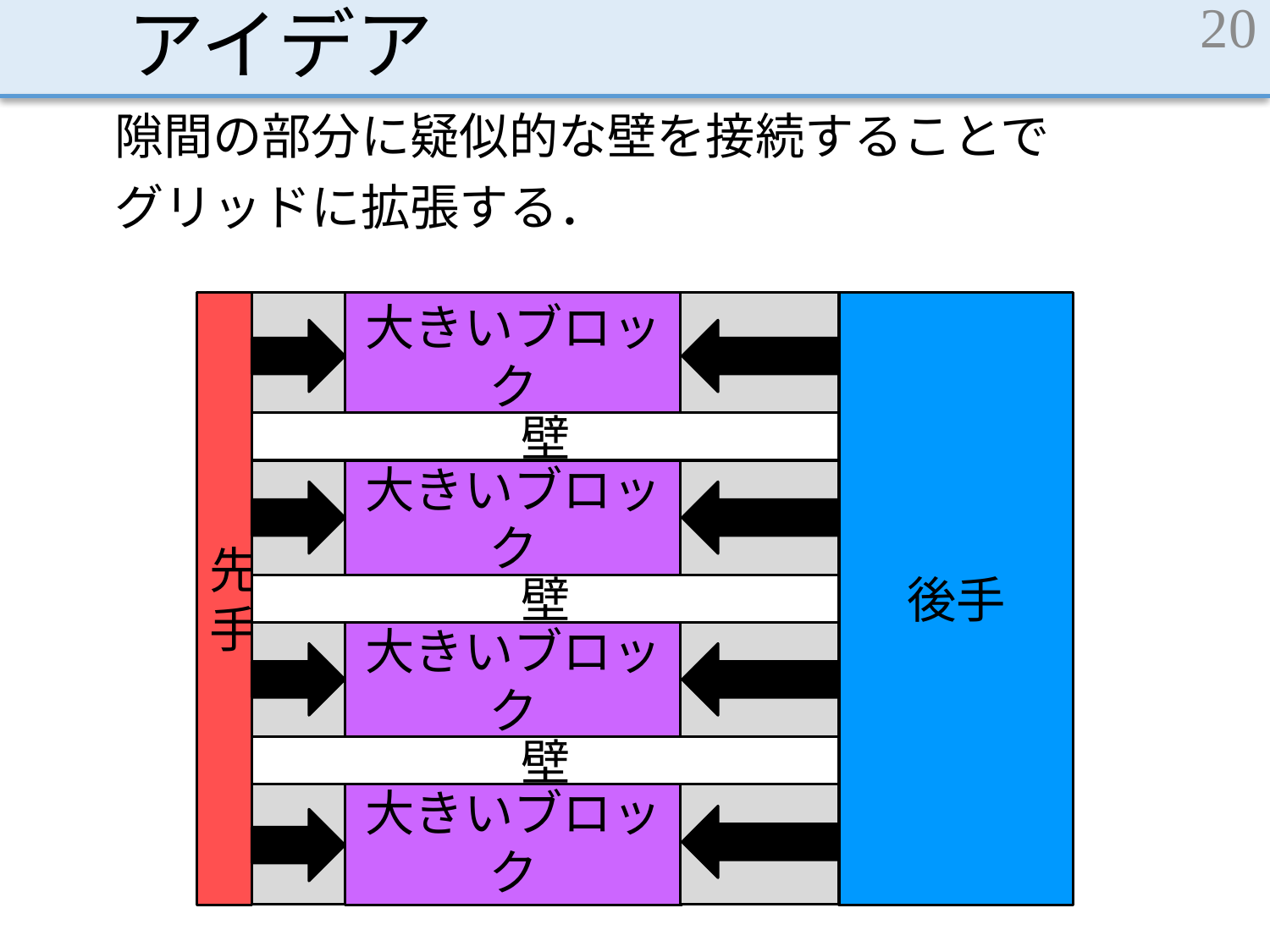

# アイデア
20
隙間の部分に疑似的な壁を接続することで
グリッドに拡張する．
先手

大きいブロック

後手

壁

大きいブロック

壁

大きいブロック

壁

大きいブロック